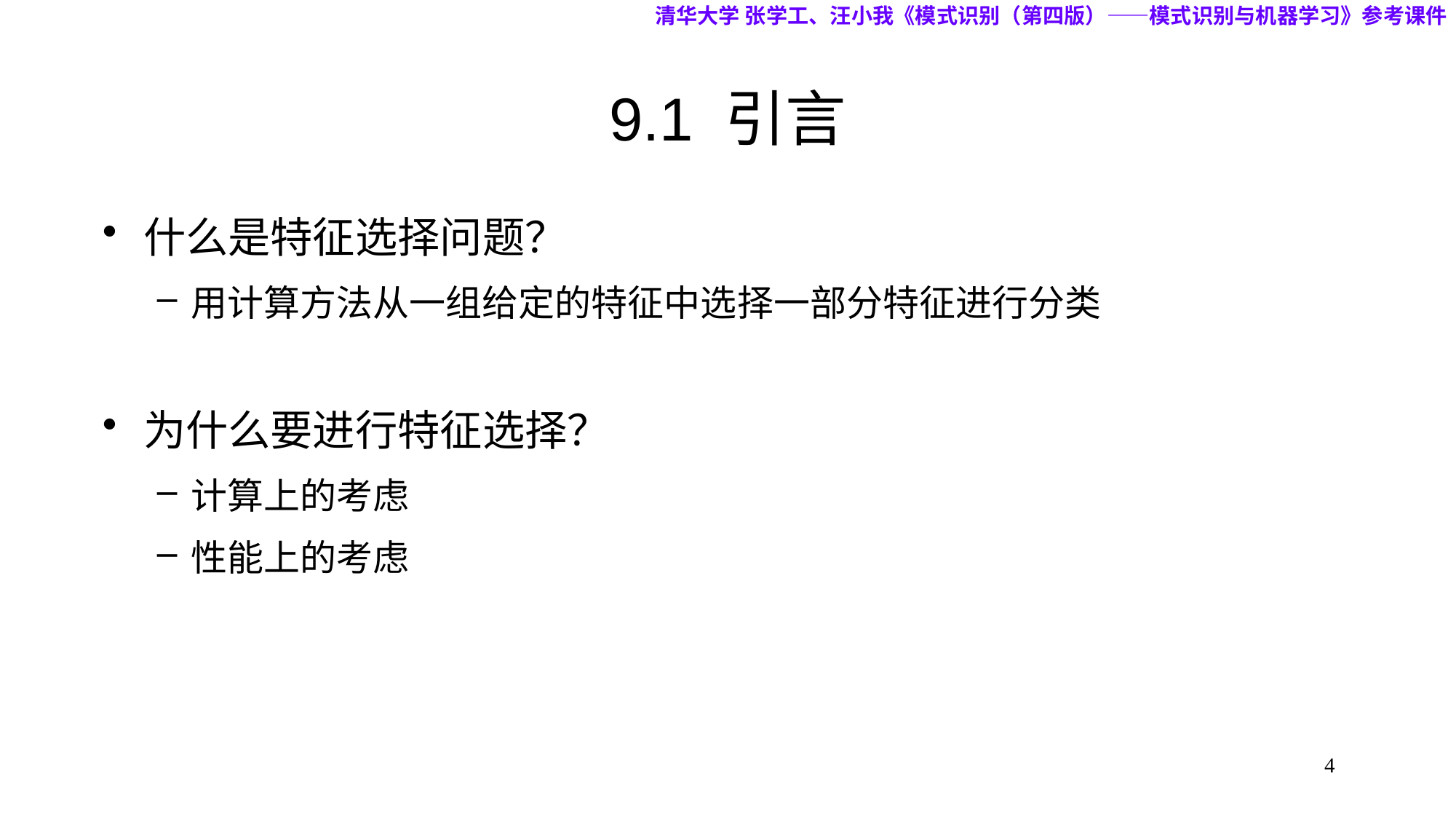

清华大学 张学工、汪小我《模式识别（第四版）——模式识别与机器学习》参考课件
# 9.1 引言
什么是特征选择问题？
用计算方法从一组给定的特征中选择一部分特征进行分类

为什么要进行特征选择？
计算上的考虑
性能上的考虑
4